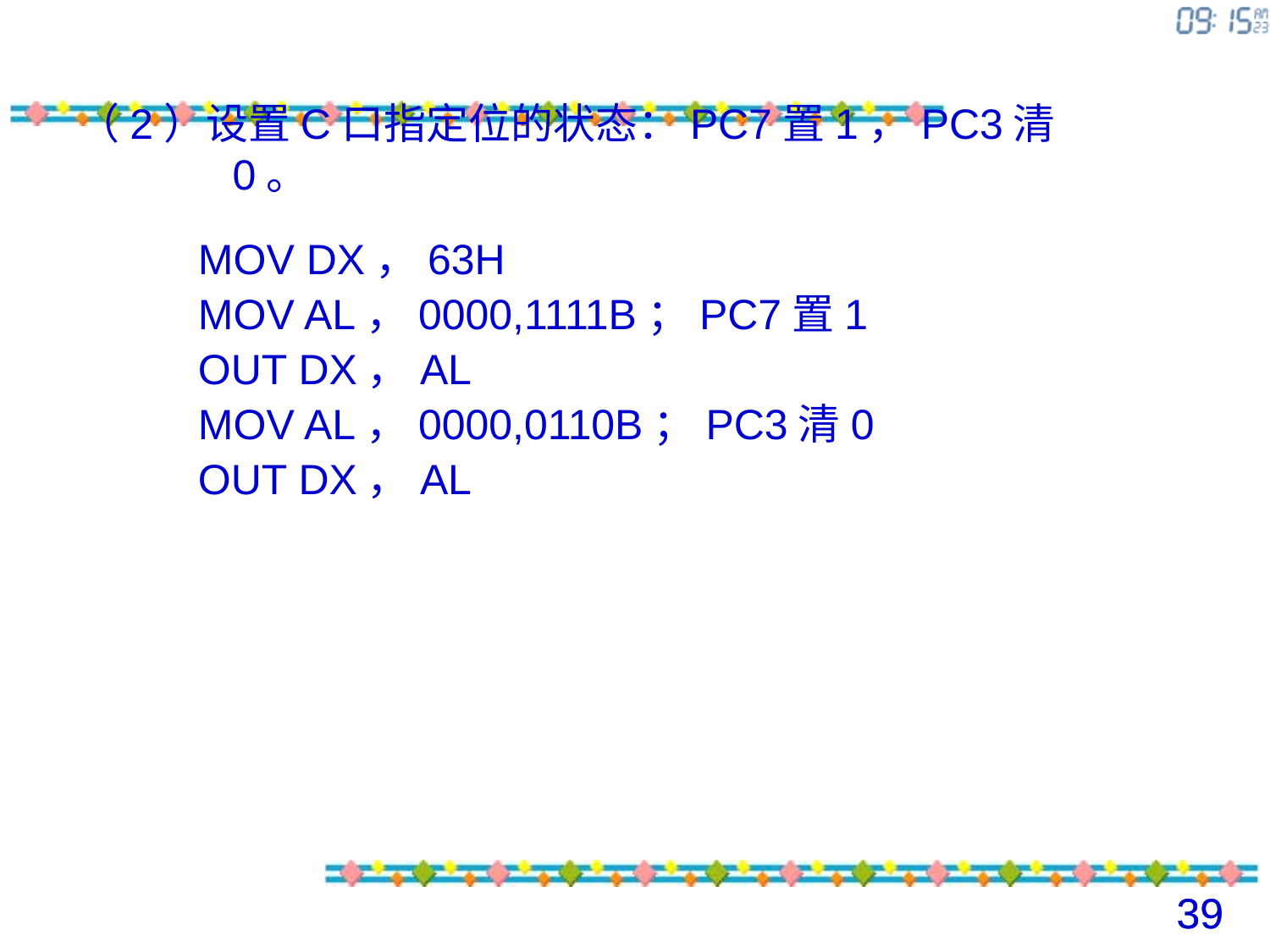

# （2）设置C口指定位的状态：PC7置1，PC3清0。
MOV DX，63H
MOV AL，0000,1111B；PC7置1
OUT DX，AL
MOV AL，0000,0110B；PC3清0
OUT DX，AL